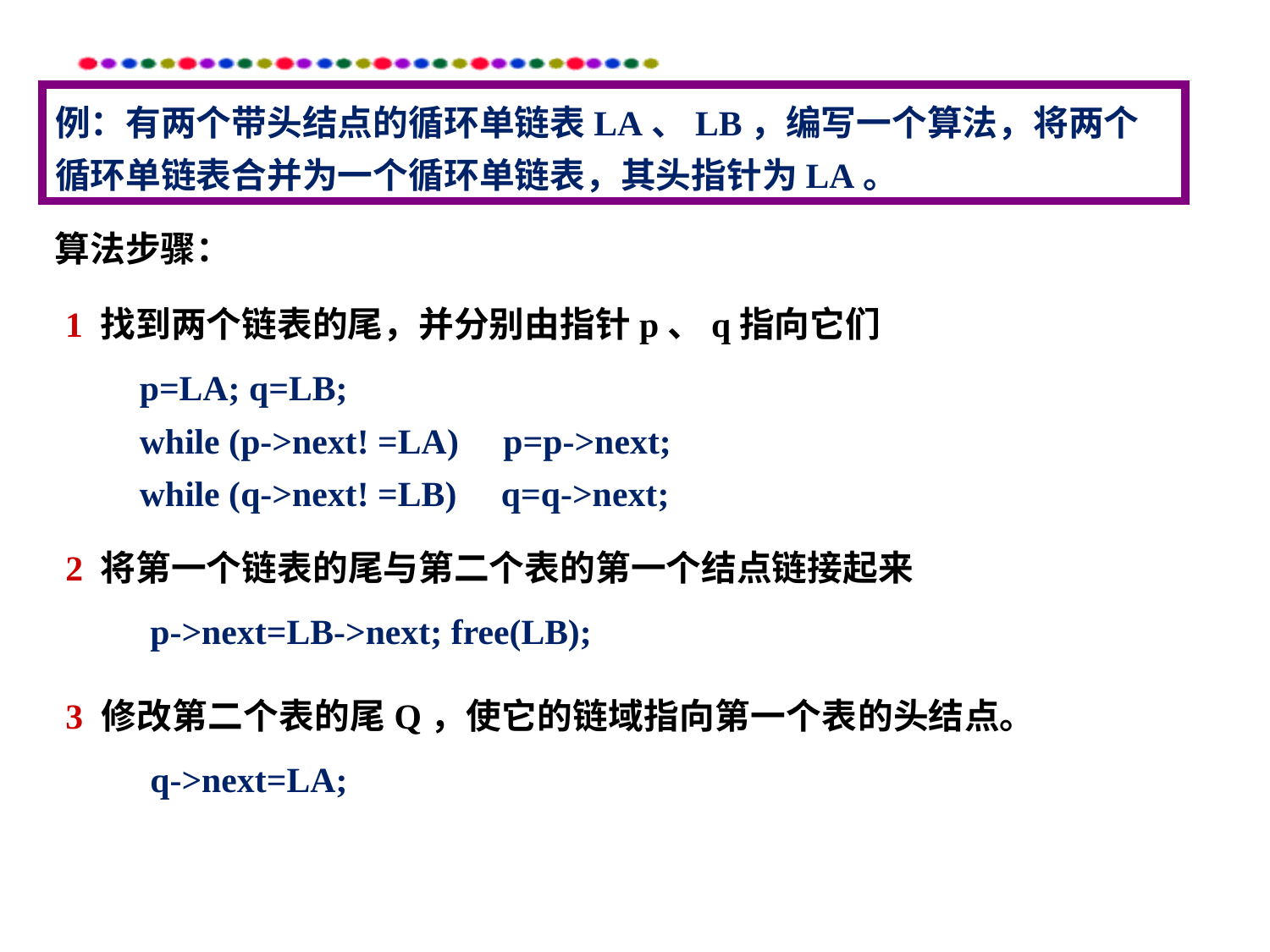

# 例：有两个带头结点的循环单链表LA、LB，编写一个算法，将两个循环单链表合并为一个循环单链表，其头指针为LA。
算法步骤：
1 找到两个链表的尾，并分别由指针p、q指向它们
p=LA; q=LB;
while (p->next! =LA)     p=p->next;  while (q->next! =LB)     q=q->next;
2 将第一个链表的尾与第二个表的第一个结点链接起来
p->next=LB->next; free(LB);
3 修改第二个表的尾Q，使它的链域指向第一个表的头结点。
q->next=LA;